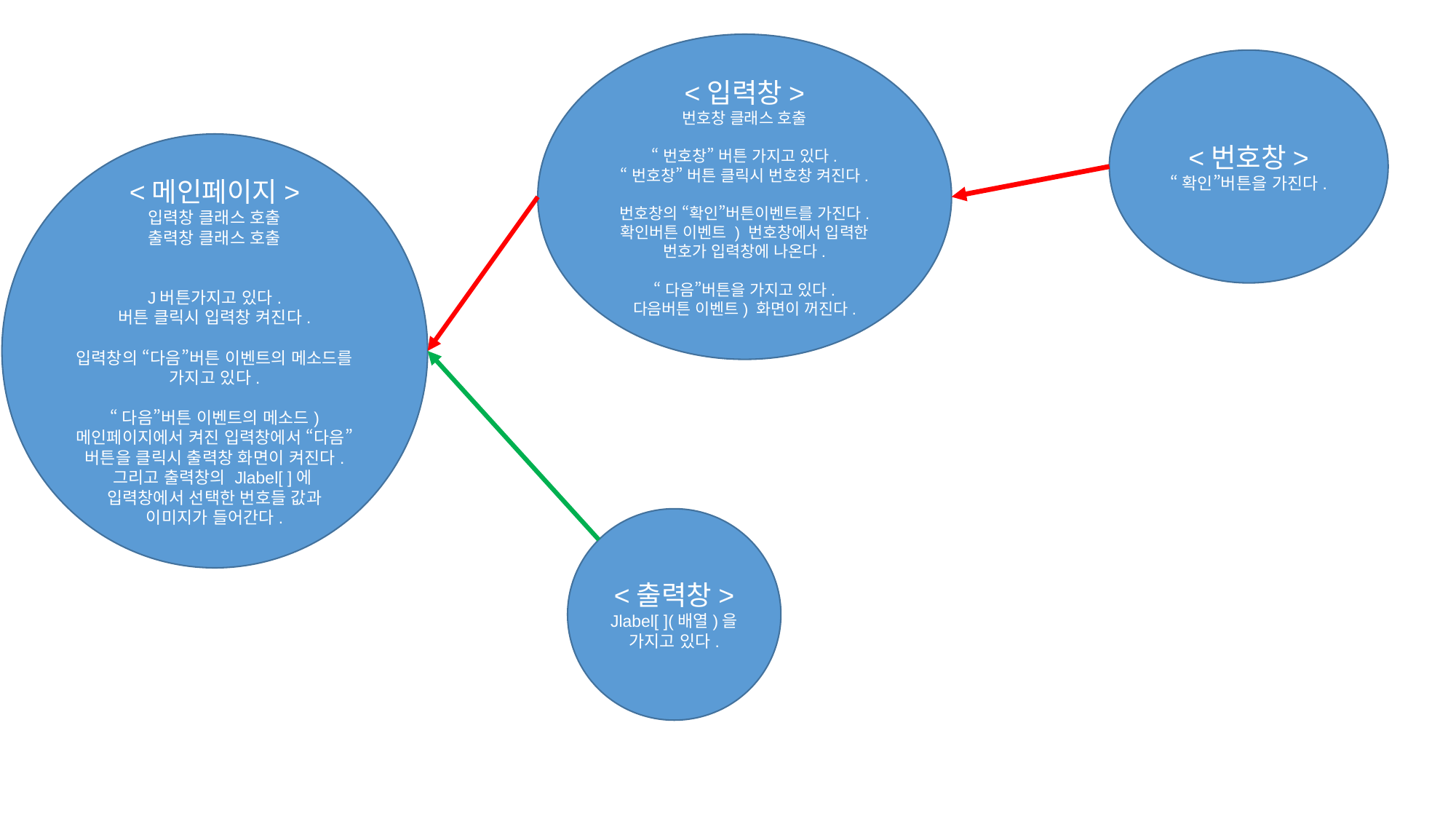

<입력창>
번호창 클래스 호출

“번호창” 버튼 가지고 있다.
“번호창” 버튼 클릭시 번호창 켜진다.

번호창의 “확인”버튼이벤트를 가진다.
확인버튼 이벤트 ) 번호창에서 입력한 번호가 입력창에 나온다.

“다음”버튼을 가지고 있다.
다음버튼 이벤트) 화면이 꺼진다.
<번호창>
“확인”버튼을 가진다.
<메인페이지>
입력창 클래스 호출
출력창 클래스 호출

J버튼가지고 있다.
버튼 클릭시 입력창 켜진다.

입력창의 “다음”버튼 이벤트의 메소드를 가지고 있다.

“다음”버튼 이벤트의 메소드)
메인페이지에서 켜진 입력창에서 “다음”버튼을 클릭시 출력창 화면이 켜진다. 그리고 출력창의 Jlabel[ ]에
입력창에서 선택한 번호들 값과 이미지가 들어간다.
<출력창>
Jlabel[ ](배열)을 가지고 있다.